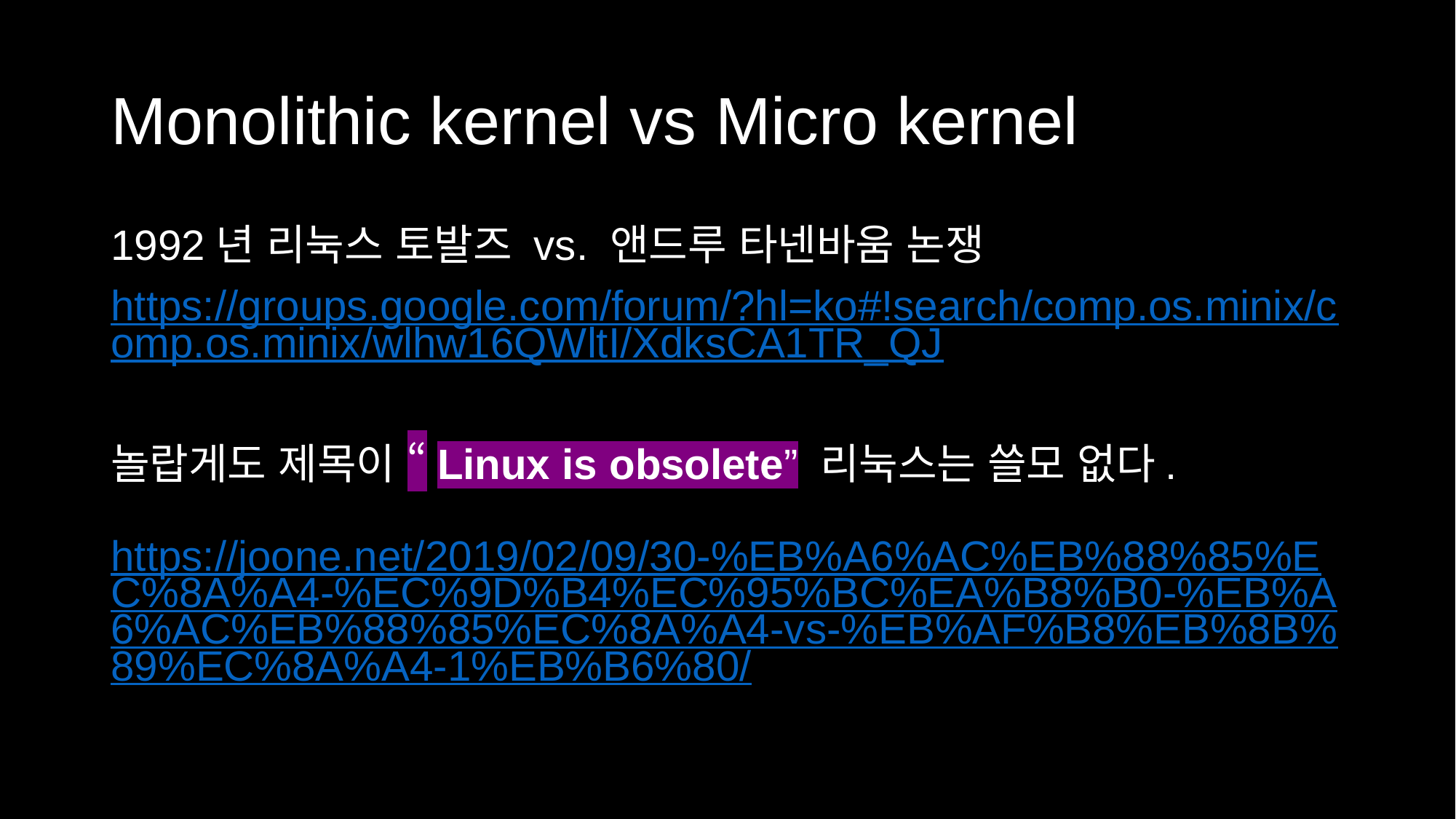

# Monolithic kernel vs Micro kernel
1992년 리눅스 토발즈 vs. 앤드루 타넨바움 논쟁
https://groups.google.com/forum/?hl=ko#!search/comp.os.minix/comp.os.minix/wlhw16QWltI/XdksCA1TR_QJ

놀랍게도 제목이 “Linux is obsolete” 리눅스는 쓸모 없다.
https://joone.net/2019/02/09/30-%EB%A6%AC%EB%88%85%EC%8A%A4-%EC%9D%B4%EC%95%BC%EA%B8%B0-%EB%A6%AC%EB%88%85%EC%8A%A4-vs-%EB%AF%B8%EB%8B%89%EC%8A%A4-1%EB%B6%80/